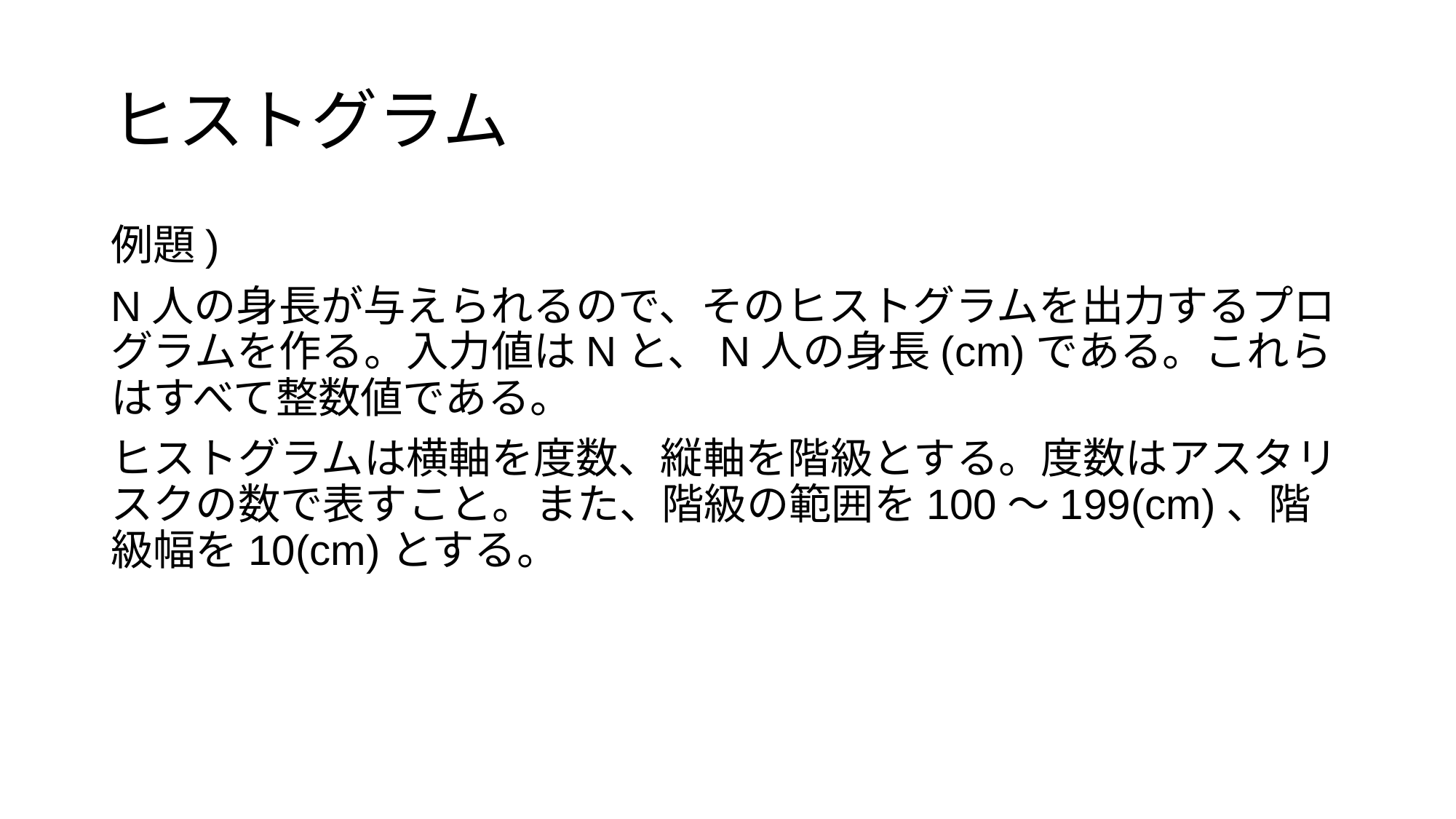

# ヒストグラム
例題)
N人の身長が与えられるので、そのヒストグラムを出力するプログラムを作る。入力値はNと、N人の身長(cm)である。これらはすべて整数値である。
ヒストグラムは横軸を度数、縦軸を階級とする。度数はアスタリスクの数で表すこと。また、階級の範囲を100～199(cm)、階級幅を10(cm)とする。